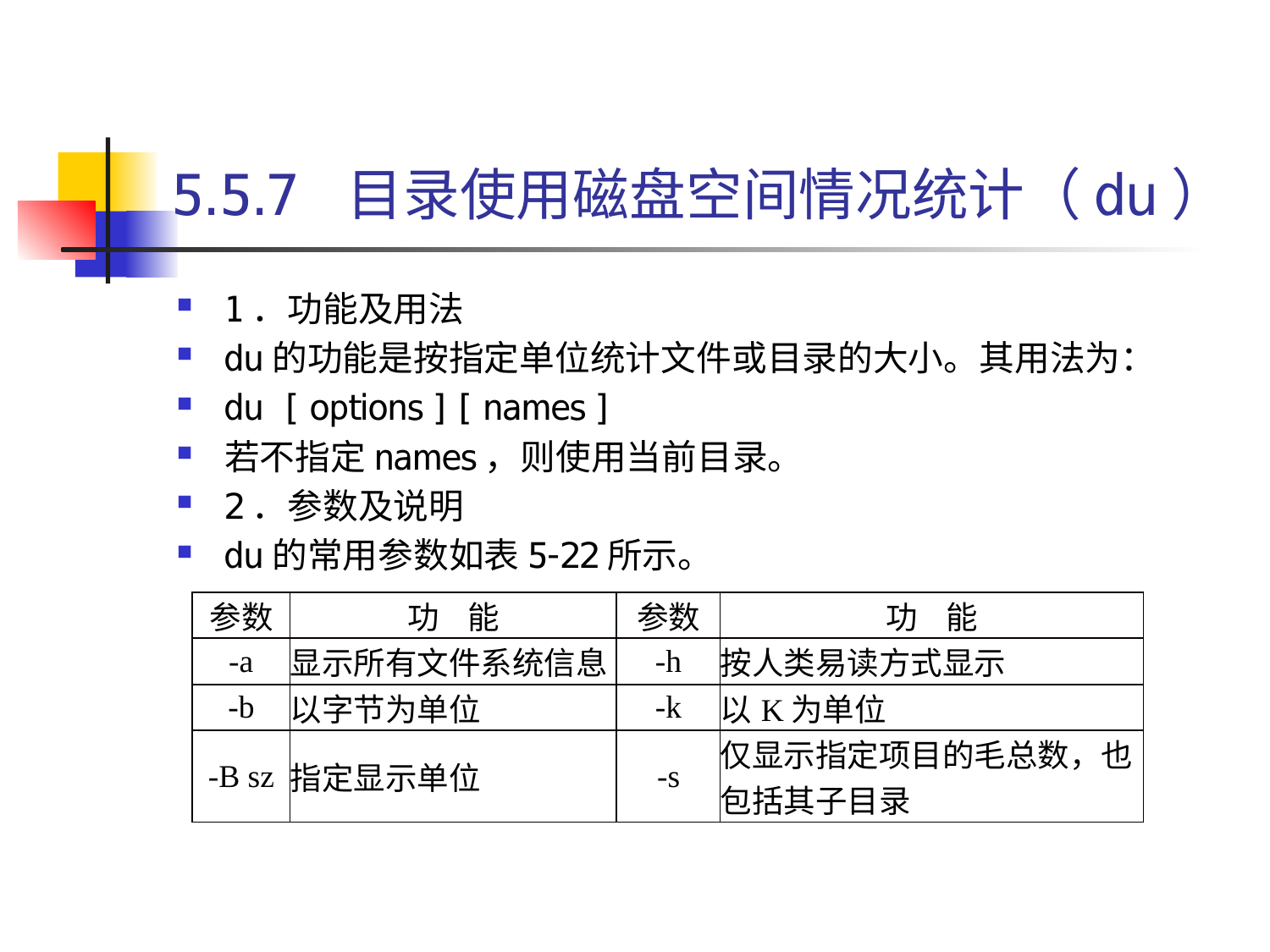

# 5.5.7  目录使用磁盘空间情况统计（du）
1．功能及用法
du的功能是按指定单位统计文件或目录的大小。其用法为：
du  [ options ] [ names ]
若不指定names，则使用当前目录。
2．参数及说明
du的常用参数如表5-22所示。
| 参数 | 功 能 | 参数 | 功 能 |
| --- | --- | --- | --- |
| -a | 显示所有文件系统信息 | -h | 按人类易读方式显示 |
| -b | 以字节为单位 | -k | 以K为单位 |
| -B sz | 指定显示单位 | -s | 仅显示指定项目的毛总数，也包括其子目录 |